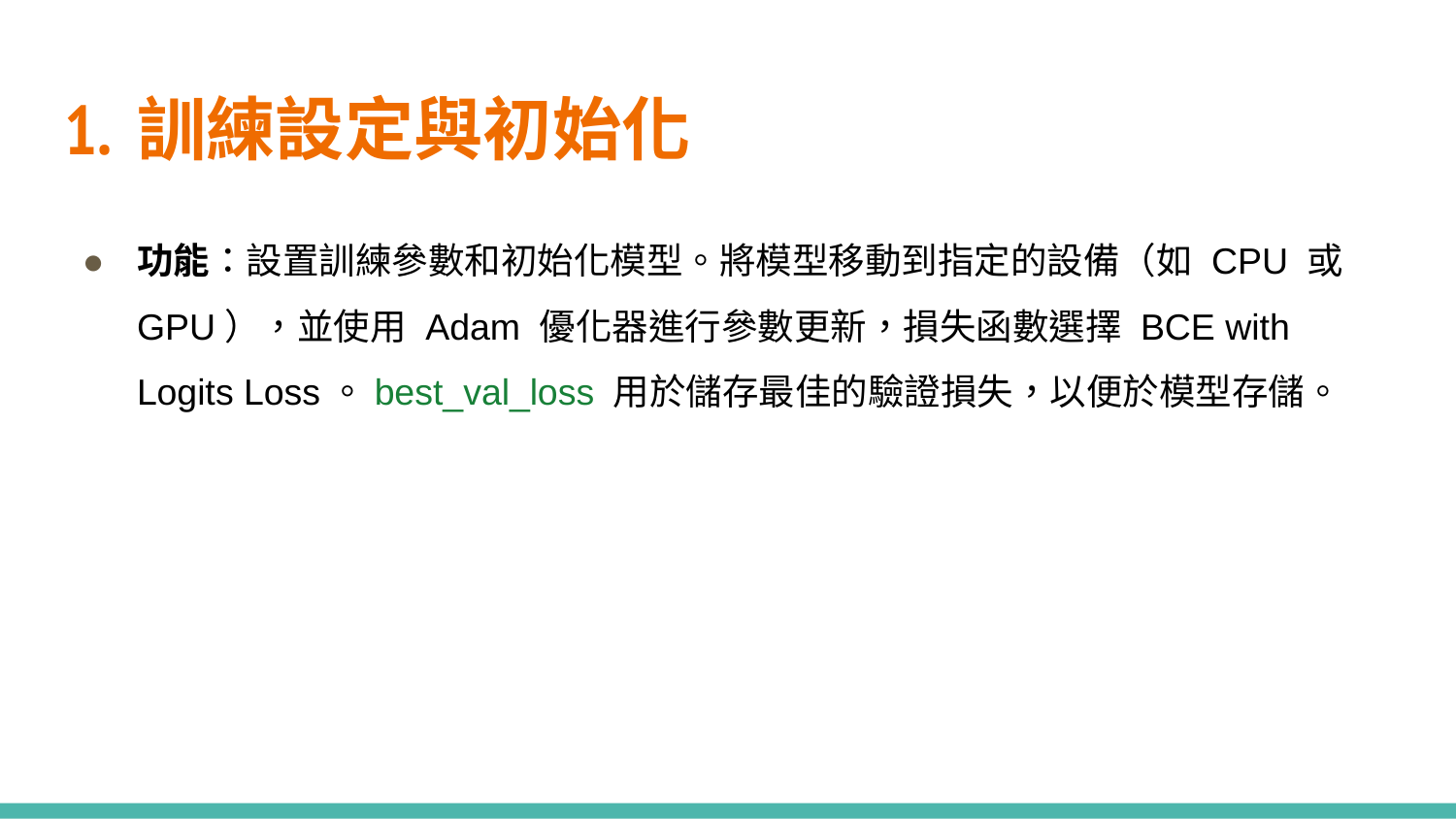

# 1. 訓練設定與初始化
功能：設置訓練參數和初始化模型。將模型移動到指定的設備（如 CPU 或 GPU），並使用 Adam 優化器進行參數更新，損失函數選擇 BCE with Logits Loss。best_val_loss 用於儲存最佳的驗證損失，以便於模型存儲。